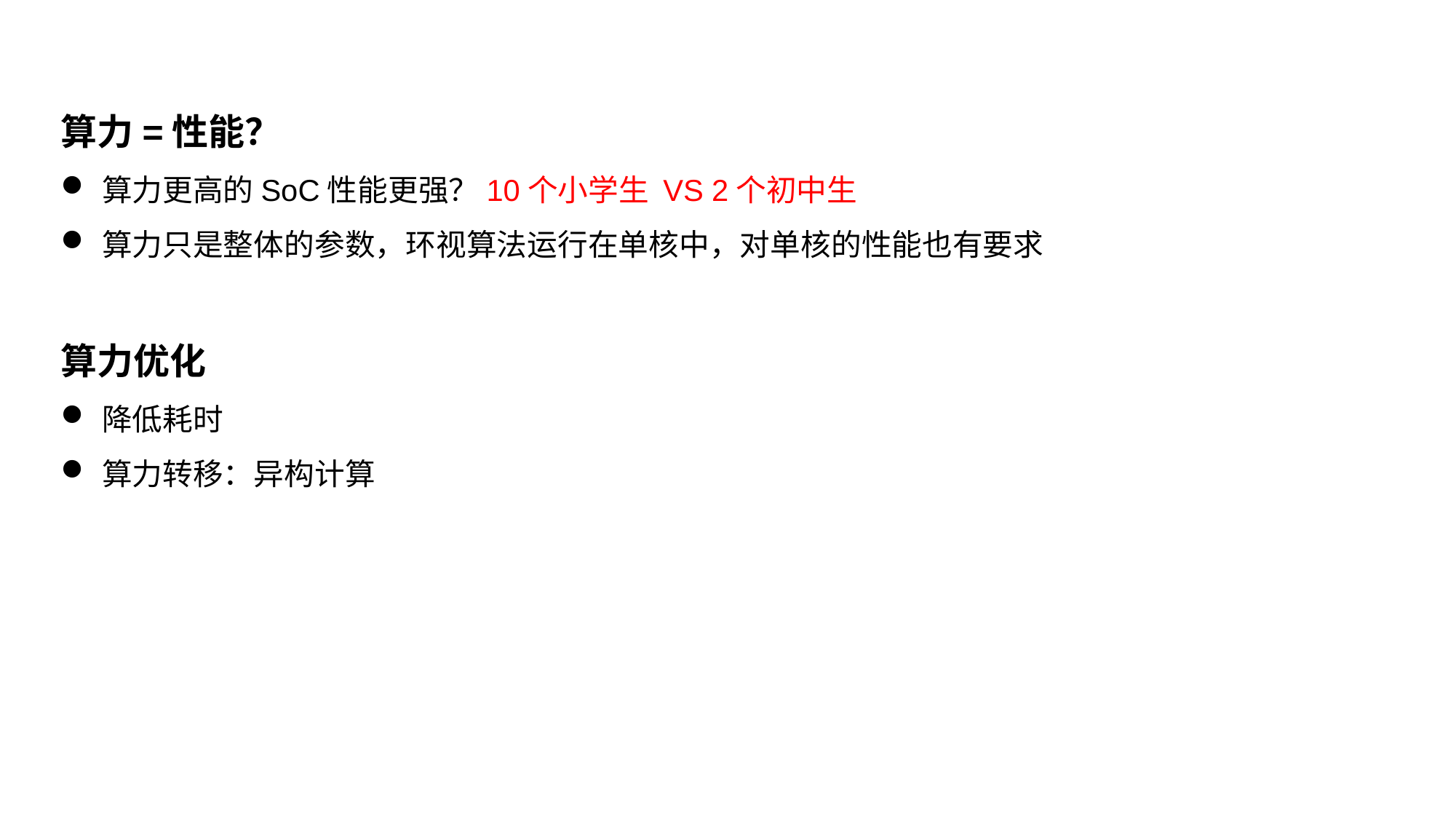

BBAAD9C20180234D78A0072836F0B18012B9B20410B73BB0ADD98E35B1C82B55AB43B038D1683B0022C92508C846A0EBA9F921AA11D03B311BBFC2FE787E2BD524FCCCAD572CB647848F2D676FA24A9697DCE3B777AF5F279816B19F2FEFDC48DC862B972E3
算力=性能？
算力更高的SoC性能更强？10个小学生 VS 2个初中生
算力只是整体的参数，环视算法运行在单核中，对单核的性能也有要求

算力优化
降低耗时
算力转移：异构计算